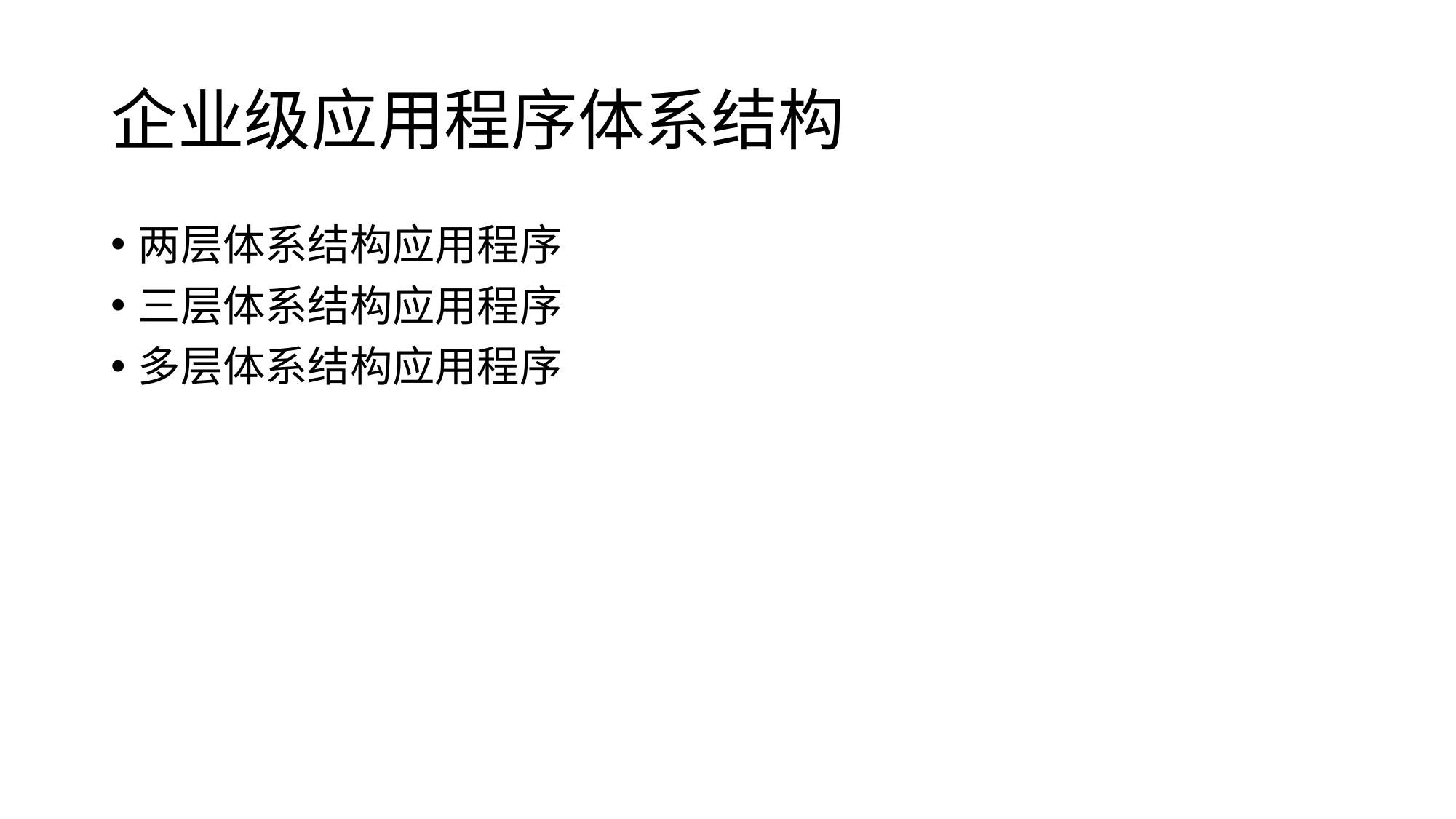

# 企业级应用程序体系结构
两层体系结构应用程序
三层体系结构应用程序
多层体系结构应用程序